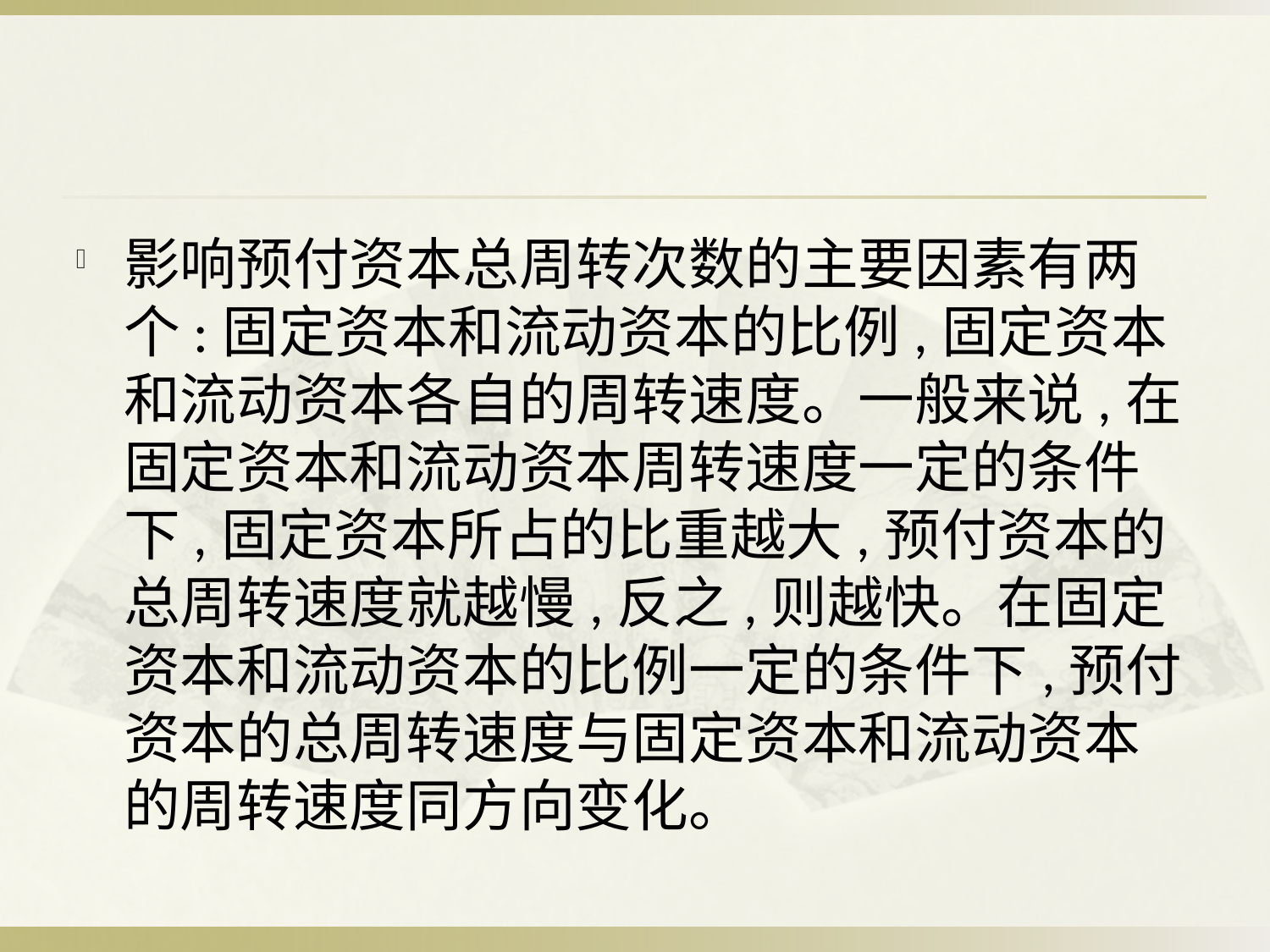

#
影响预付资本总周转次数的主要因素有两个:固定资本和流动资本的比例,固定资本和流动资本各自的周转速度。一般来说,在固定资本和流动资本周转速度一定的条件下,固定资本所占的比重越大,预付资本的总周转速度就越慢,反之,则越快。在固定资本和流动资本的比例一定的条件下,预付资本的总周转速度与固定资本和流动资本的周转速度同方向变化。